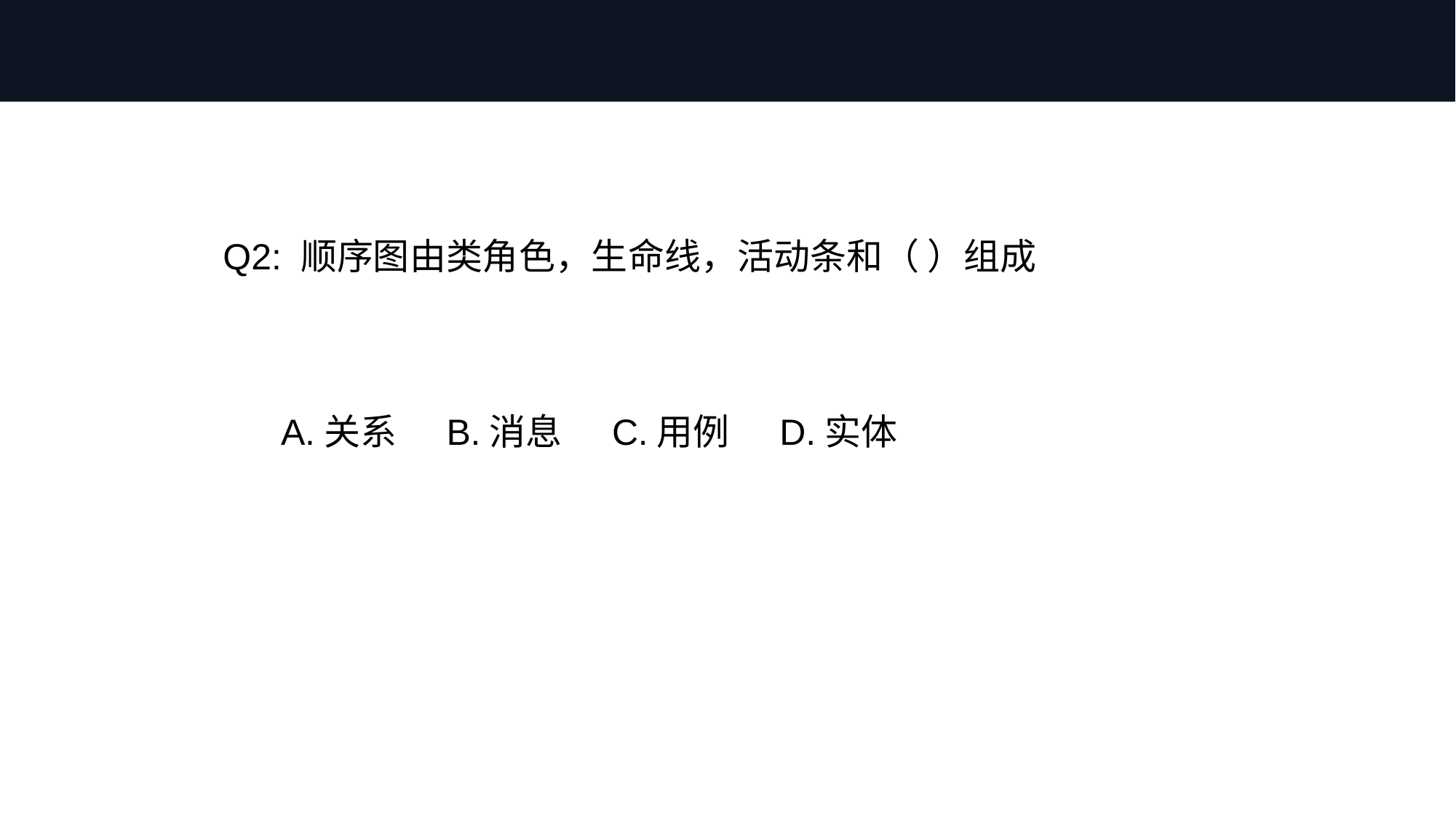

Q2: 顺序图由类角色，生命线，活动条和（ ）组成
A.关系     B.消息     C.用例     D.实体